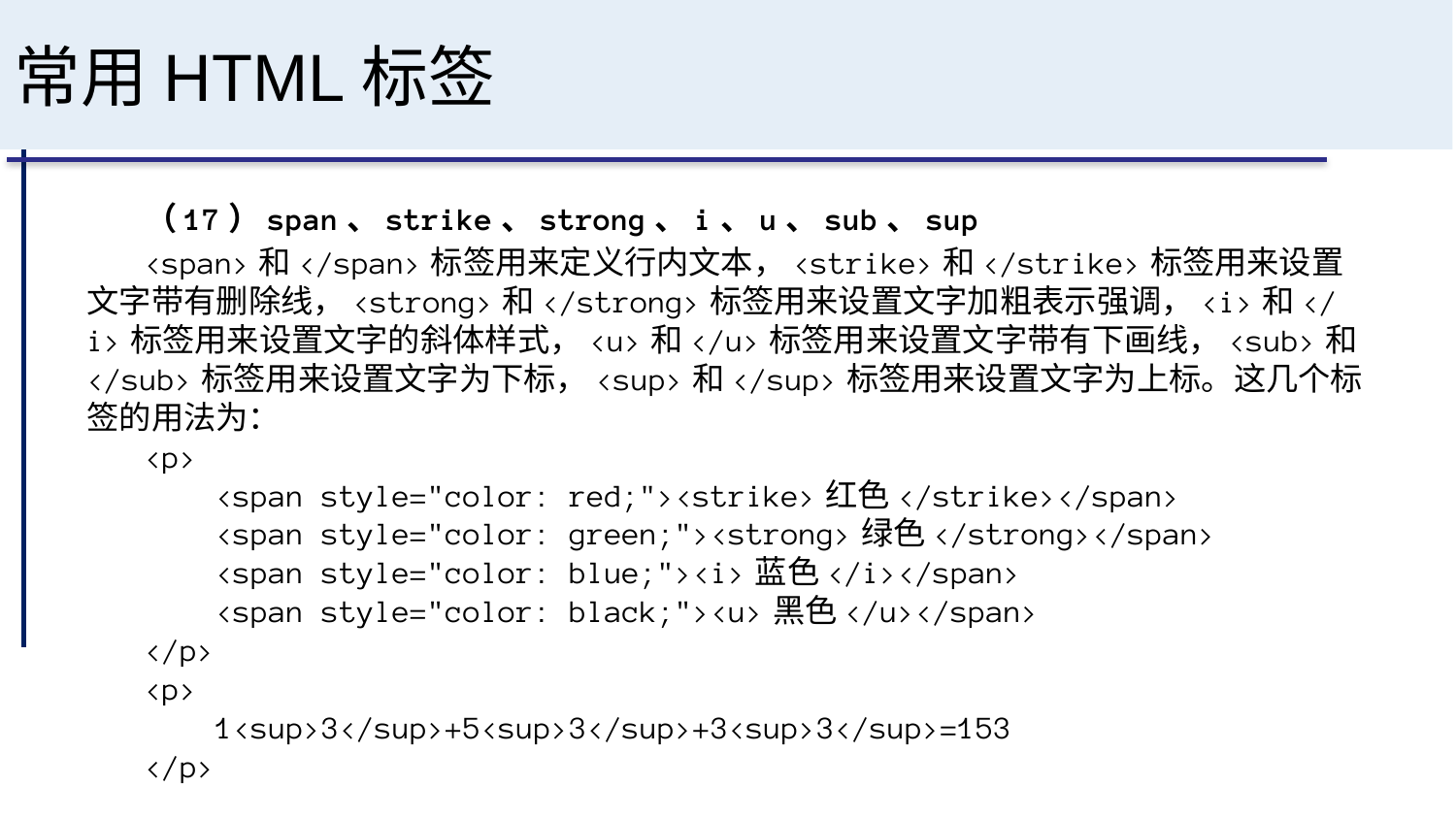

# 常用HTML标签
（17）span、strike、strong、i、u、sub、sup
<span>和</span>标签用来定义行内文本，<strike>和</strike>标签用来设置文字带有删除线，<strong>和</strong>标签用来设置文字加粗表示强调，<i>和</i>标签用来设置文字的斜体样式，<u>和</u>标签用来设置文字带有下画线，<sub>和</sub>标签用来设置文字为下标，<sup>和</sup>标签用来设置文字为上标。这几个标签的用法为：
<p>
    <span style="color: red;"><strike>红色</strike></span>
    <span style="color: green;"><strong>绿色</strong></span>
    <span style="color: blue;"><i>蓝色</i></span>
    <span style="color: black;"><u>黑色</u></span>
</p>
<p>
    1<sup>3</sup>+5<sup>3</sup>+3<sup>3</sup>=153
</p>